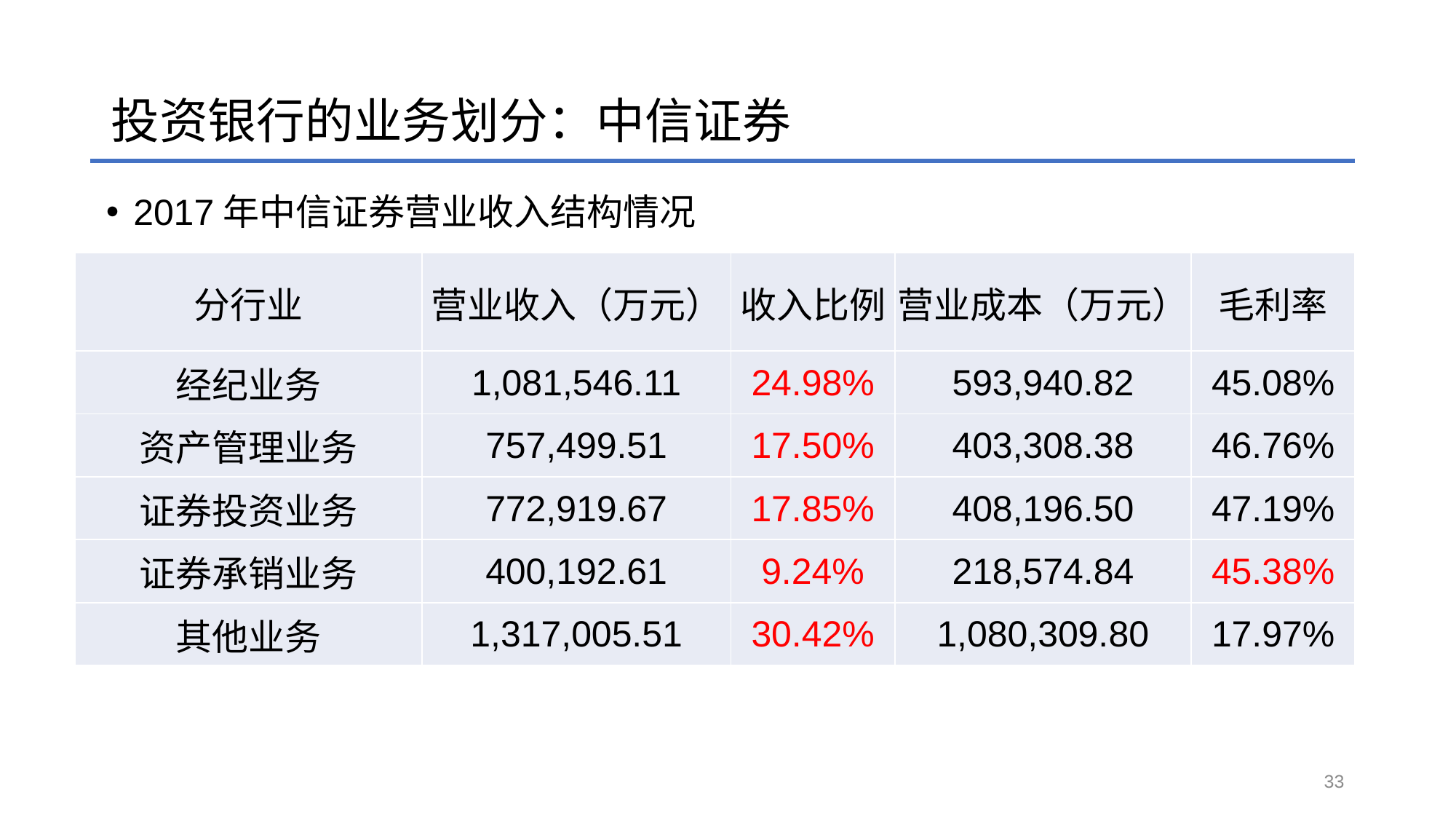

# 投资银行的业务划分：中信证券
2017年中信证券营业收入结构情况
| 分行业 | 营业收入（万元） | 收入比例 | 营业成本（万元） | 毛利率 |
| --- | --- | --- | --- | --- |
| 经纪业务 | 1,081,546.11 | 24.98% | 593,940.82 | 45.08% |
| 资产管理业务 | 757,499.51 | 17.50% | 403,308.38 | 46.76% |
| 证券投资业务 | 772,919.67 | 17.85% | 408,196.50 | 47.19% |
| 证券承销业务 | 400,192.61 | 9.24% | 218,574.84 | 45.38% |
| 其他业务 | 1,317,005.51 | 30.42% | 1,080,309.80 | 17.97% |
33